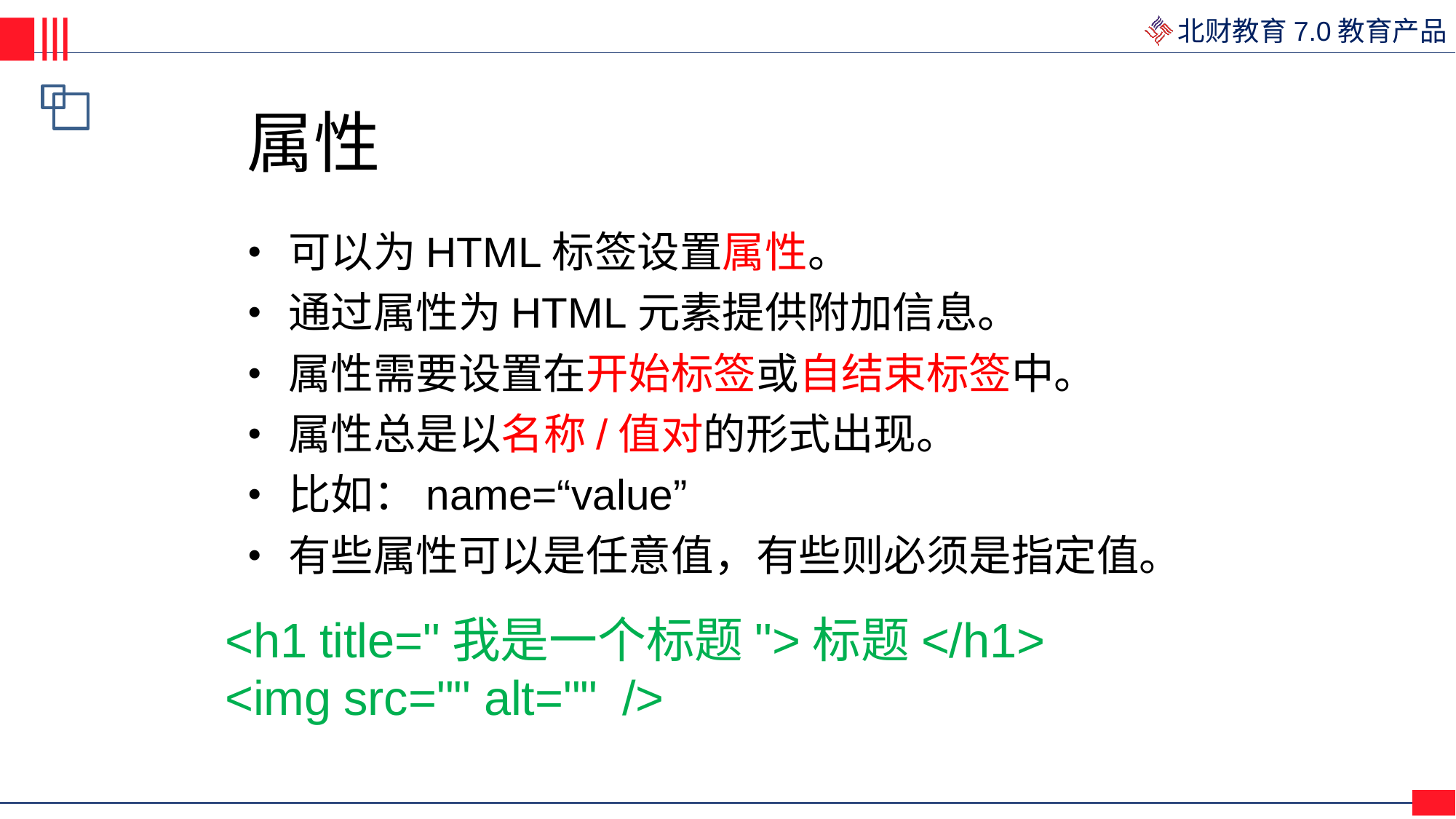

属性
可以为HTML标签设置属性。
通过属性为HTML元素提供附加信息。
属性需要设置在开始标签或自结束标签中。
属性总是以名称/值对的形式出现。
比如：name=“value”
有些属性可以是任意值，有些则必须是指定值。
•
•
•
•
•
•
<h1 title="我是一个标题">标题</h1>
<img src="" alt=""  />